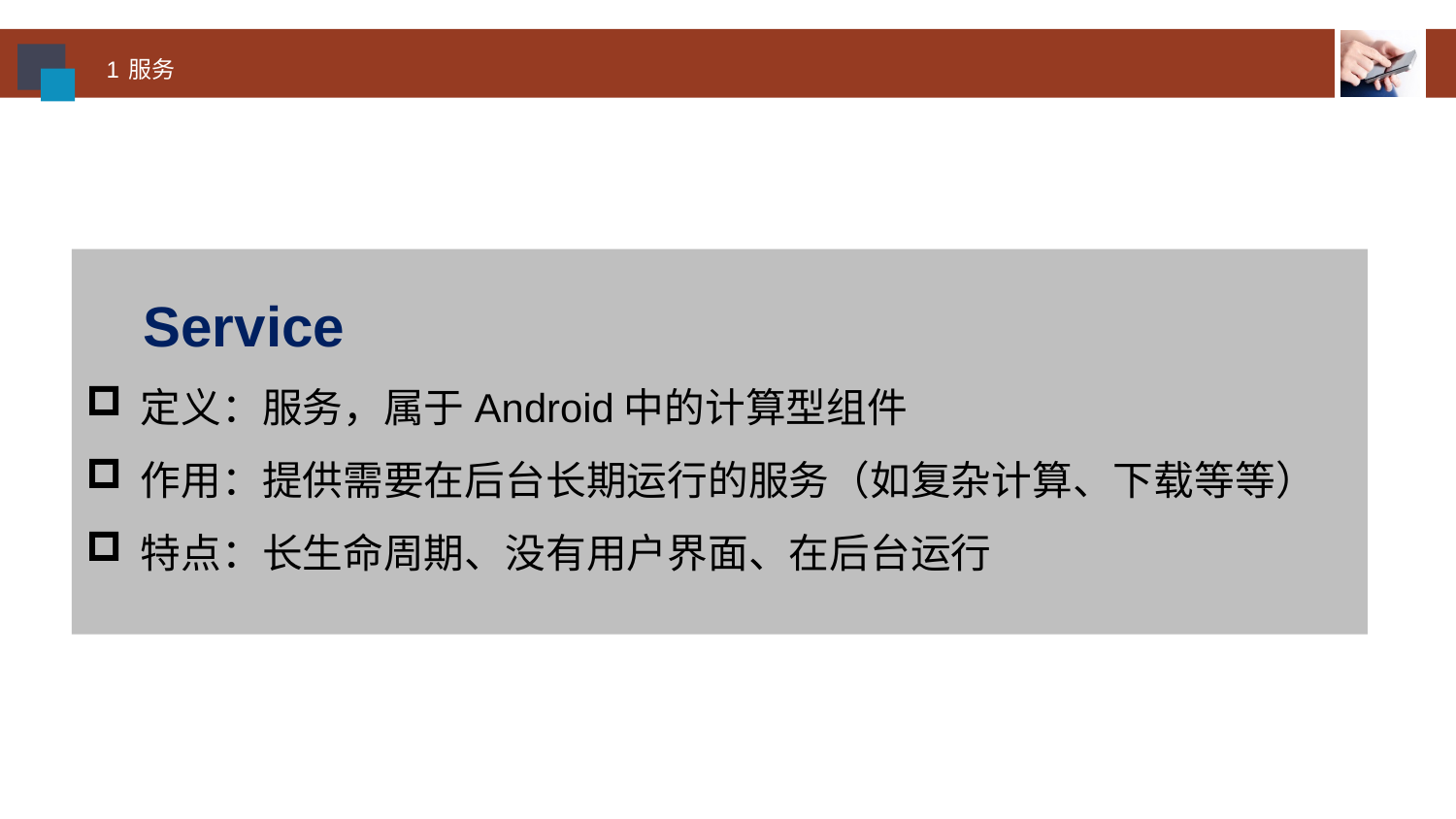

# 1 服务
Service
定义：服务，属于Android中的计算型组件
作用：提供需要在后台长期运行的服务（如复杂计算、下载等等）
特点：长生命周期、没有用户界面、在后台运行